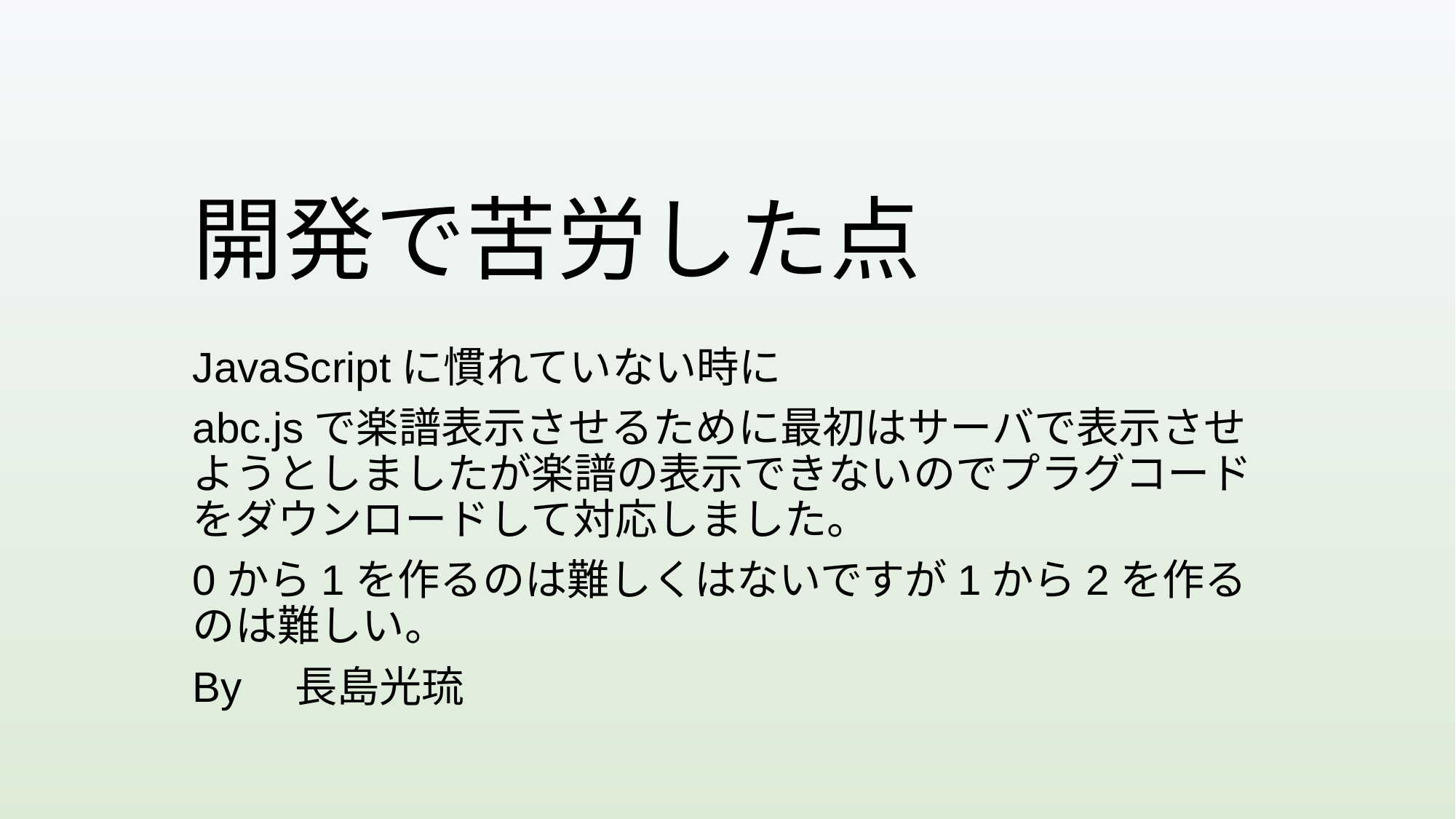

# 開発で苦労した点
JavaScriptに慣れていない時に
abc.jsで楽譜表示させるために最初はサーバで表示させようとしましたが楽譜の表示できないのでプラグコードをダウンロードして対応しました。
0から1を作るのは難しくはないですが1から2を作るのは難しい。
By　長島光琉